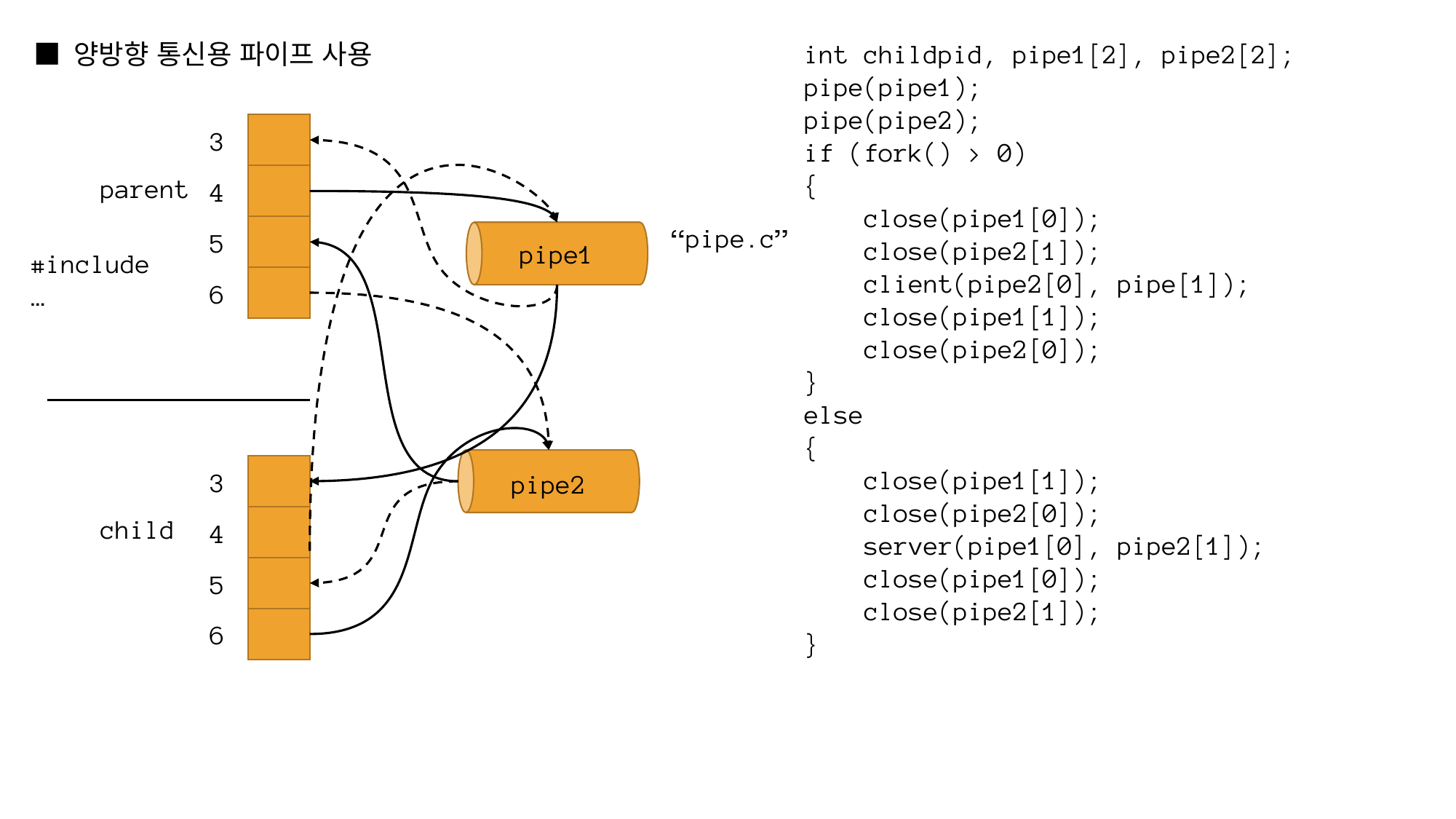

int childpid, pipe1[2], pipe2[2];
pipe(pipe1);
pipe(pipe2);
if (fork() > 0)
{
    close(pipe1[0]);
    close(pipe2[1]);
    client(pipe2[0], pipe[1]);
    close(pipe1[1]);
    close(pipe2[0]);
}
else
{
    close(pipe1[1]);
    close(pipe2[0]);
    server(pipe1[0], pipe2[1]);
    close(pipe1[0]);
    close(pipe2[1]);
}
■ 양방향 통신용 파이프 사용

3
parent

4
“pipe.c”

5

pipe1
#include …

6

pipe2

3
child

4

5

6